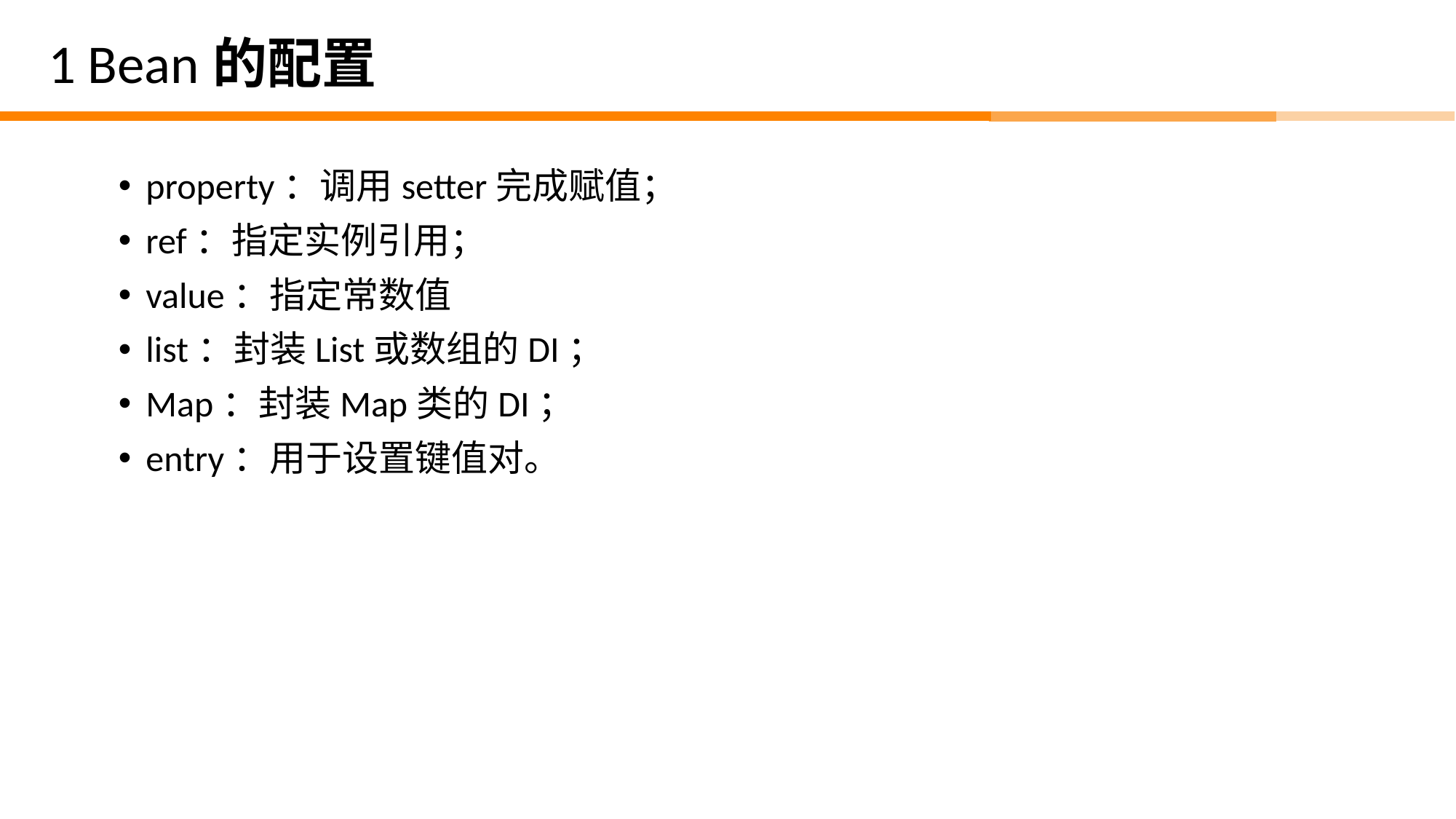

# 1 Bean的配置
property：调用setter完成赋值；
ref：指定实例引用；
value：指定常数值
list：封装List或数组的DI；
Map：封装Map类的DI；
entry：用于设置键值对。